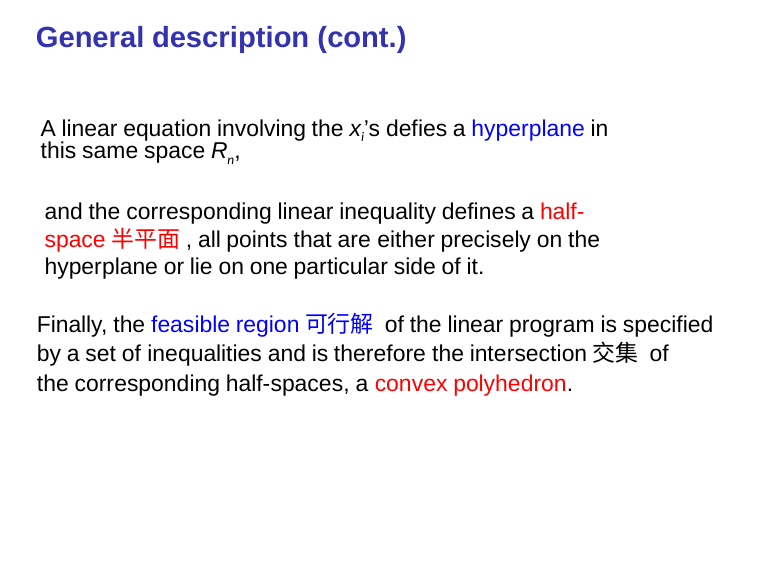

General description (cont.)
A linear equation involving the xi’s defies a hyperplane in this same space Rn,
and the corresponding linear inequality defines a half-space半平面, all points that are either precisely on the hyperplane or lie on one particular side of it.
Finally, the feasible region可行解 of the linear program is specified

by a set of inequalities and is therefore the intersection交集 of

the corresponding half-spaces, a convex polyhedron.